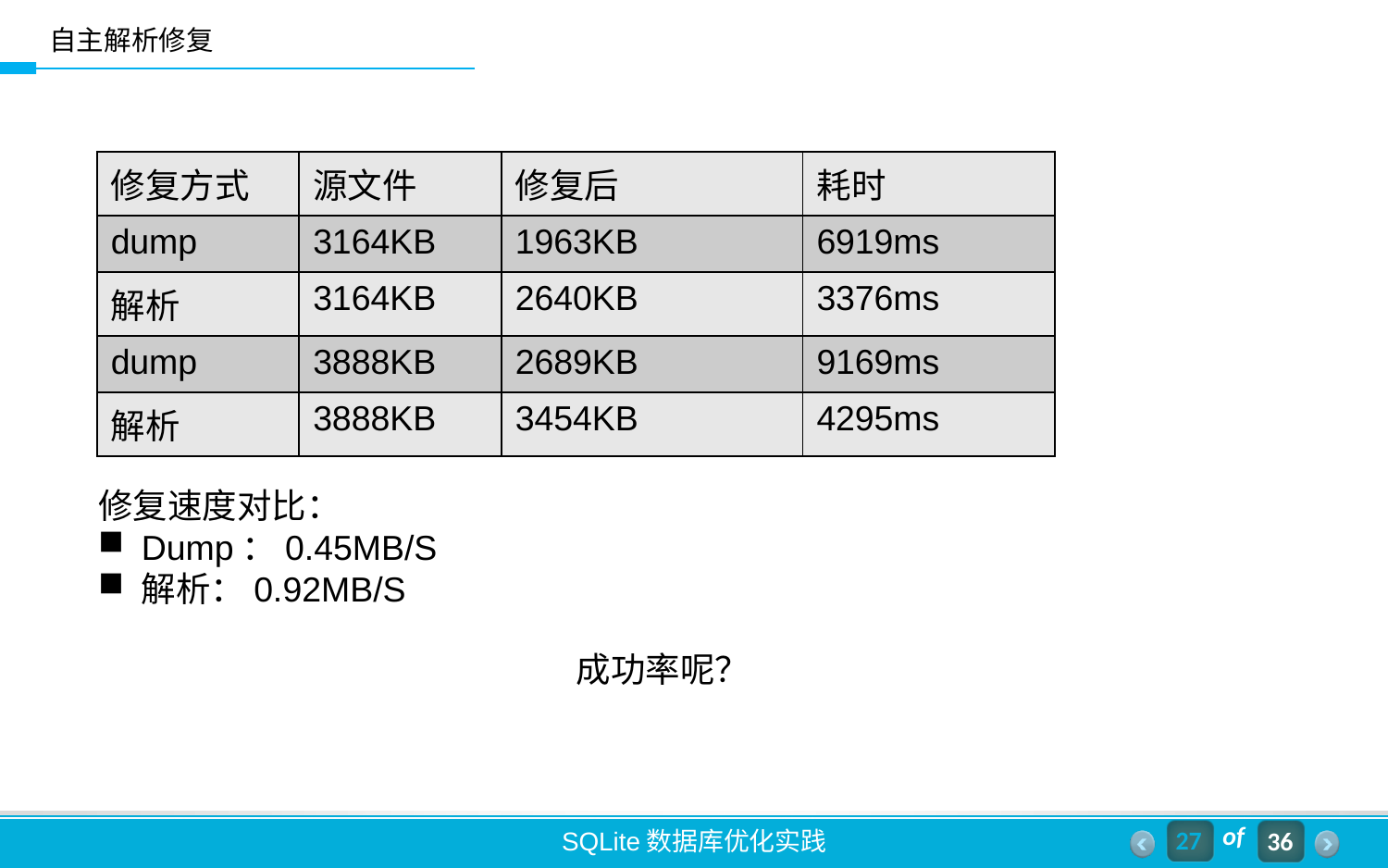

# 自主解析修复

| 修复方式 | 源文件 | 修复后 | 耗时 |
| --- | --- | --- | --- |
| dump | 3164KB | 1963KB | 6919ms |
| 解析 | 3164KB | 2640KB | 3376ms |
| dump | 3888KB | 2689KB | 9169ms |
| 解析 | 3888KB | 3454KB | 4295ms |
修复速度对比：
Dump：0.45MB/S
解析：0.92MB/S
成功率呢？
27